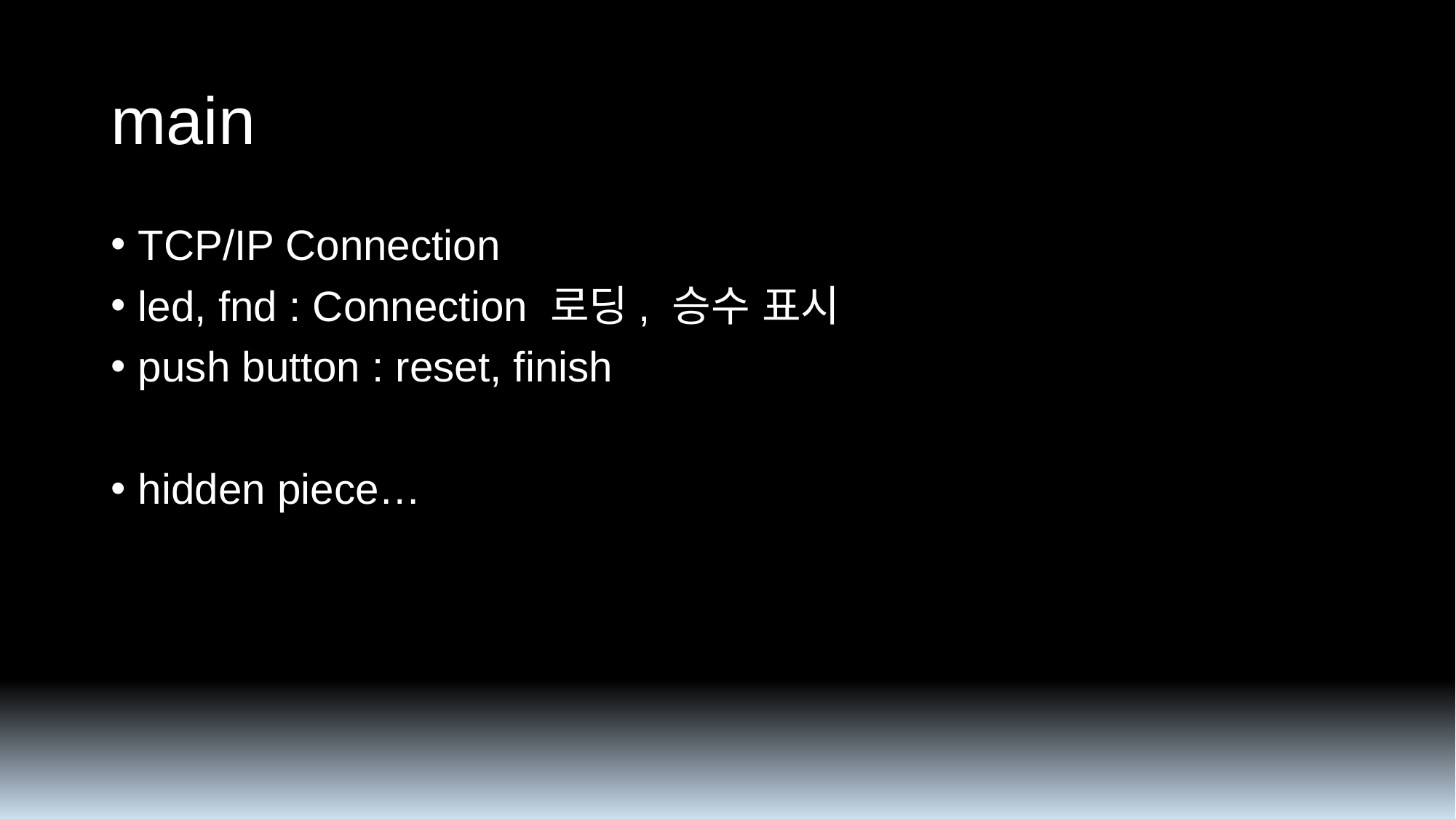

# main
TCP/IP Connection
led, fnd : Connection 로딩, 승수 표시
push button : reset, finish

hidden piece…